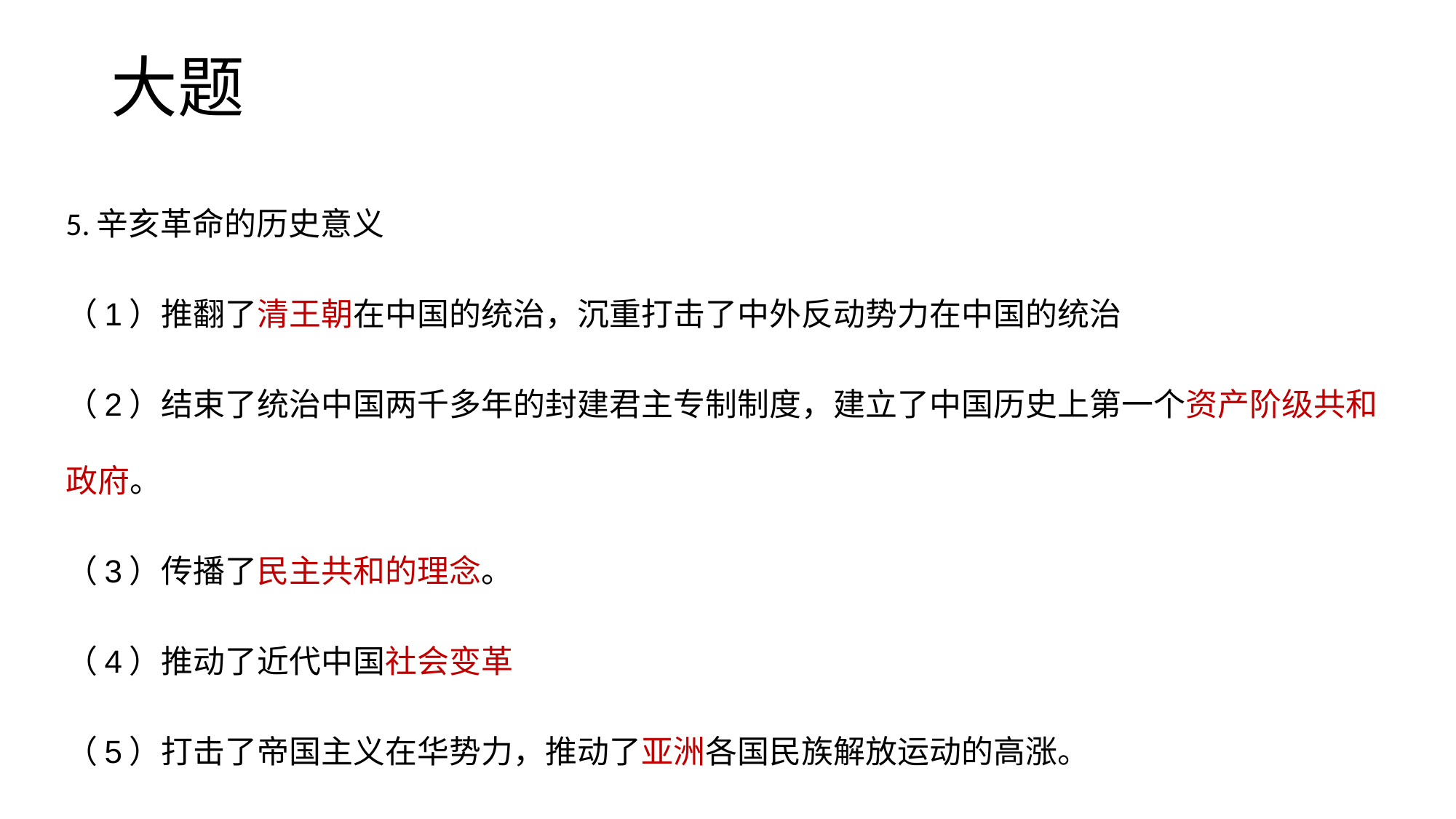

# 大题
5.辛亥革命的历史意义
（1）推翻了清王朝在中国的统治，沉重打击了中外反动势力在中国的统治
（2）结束了统治中国两千多年的封建君主专制制度，建立了中国历史上第一个资产阶级共和政府。
（3）传播了民主共和的理念。
（4）推动了近代中国社会变革
（5）打击了帝国主义在华势力，推动了亚洲各国民族解放运动的高涨。